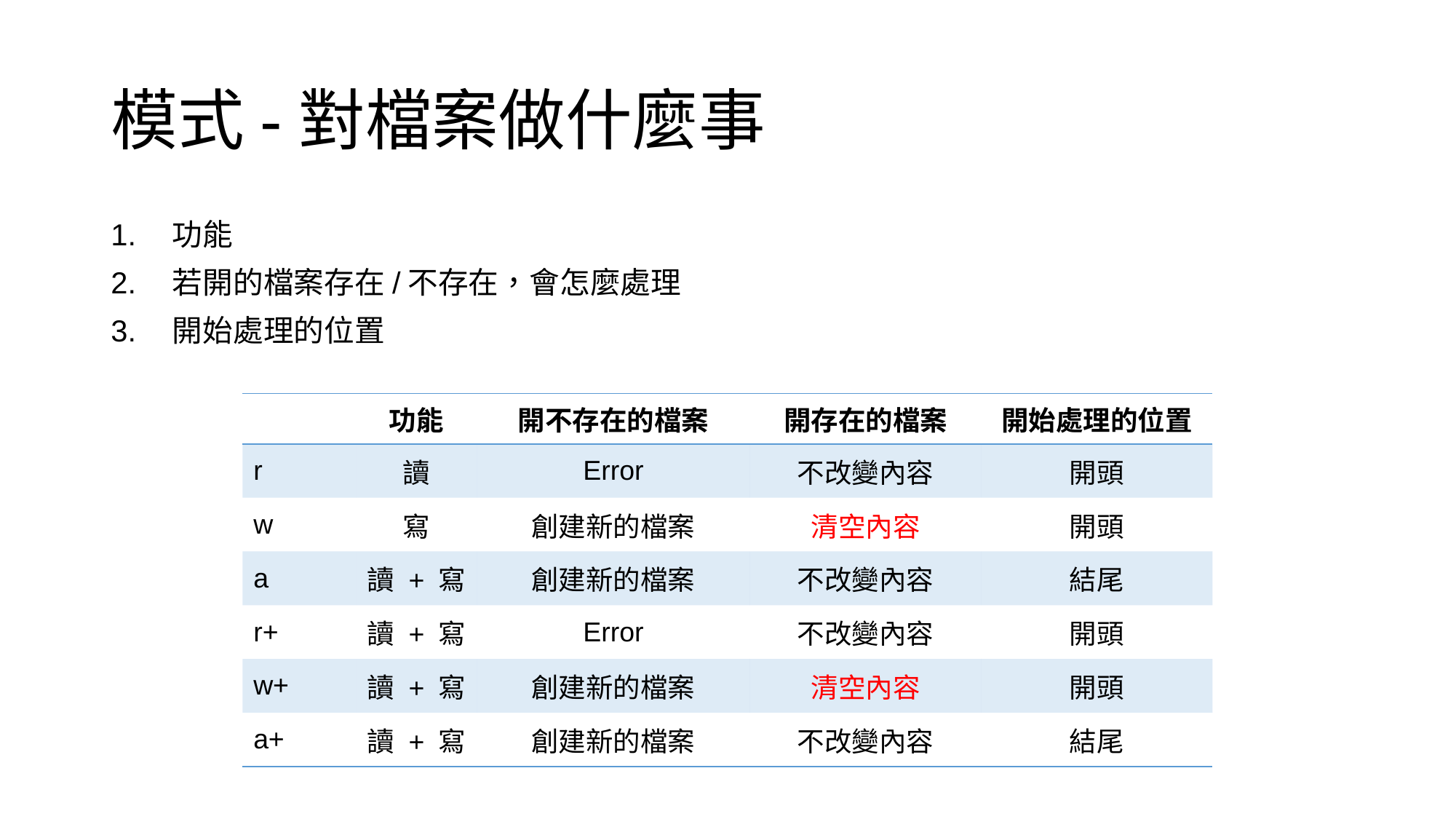

# 模式-對檔案做什麼事
功能
若開的檔案存在/不存在，會怎麼處理
開始處理的位置
|  | 功能 | 開不存在的檔案 | 開存在的檔案 | 開始處理的位置 |
| --- | --- | --- | --- | --- |
| r | 讀 | Error | 不改變內容 | 開頭 |
| w | 寫 | 創建新的檔案 | 清空內容 | 開頭 |
| a | 讀 + 寫 | 創建新的檔案 | 不改變內容 | 結尾 |
| r+ | 讀 + 寫 | Error | 不改變內容 | 開頭 |
| w+ | 讀 + 寫 | 創建新的檔案 | 清空內容 | 開頭 |
| a+ | 讀 + 寫 | 創建新的檔案 | 不改變內容 | 結尾 |